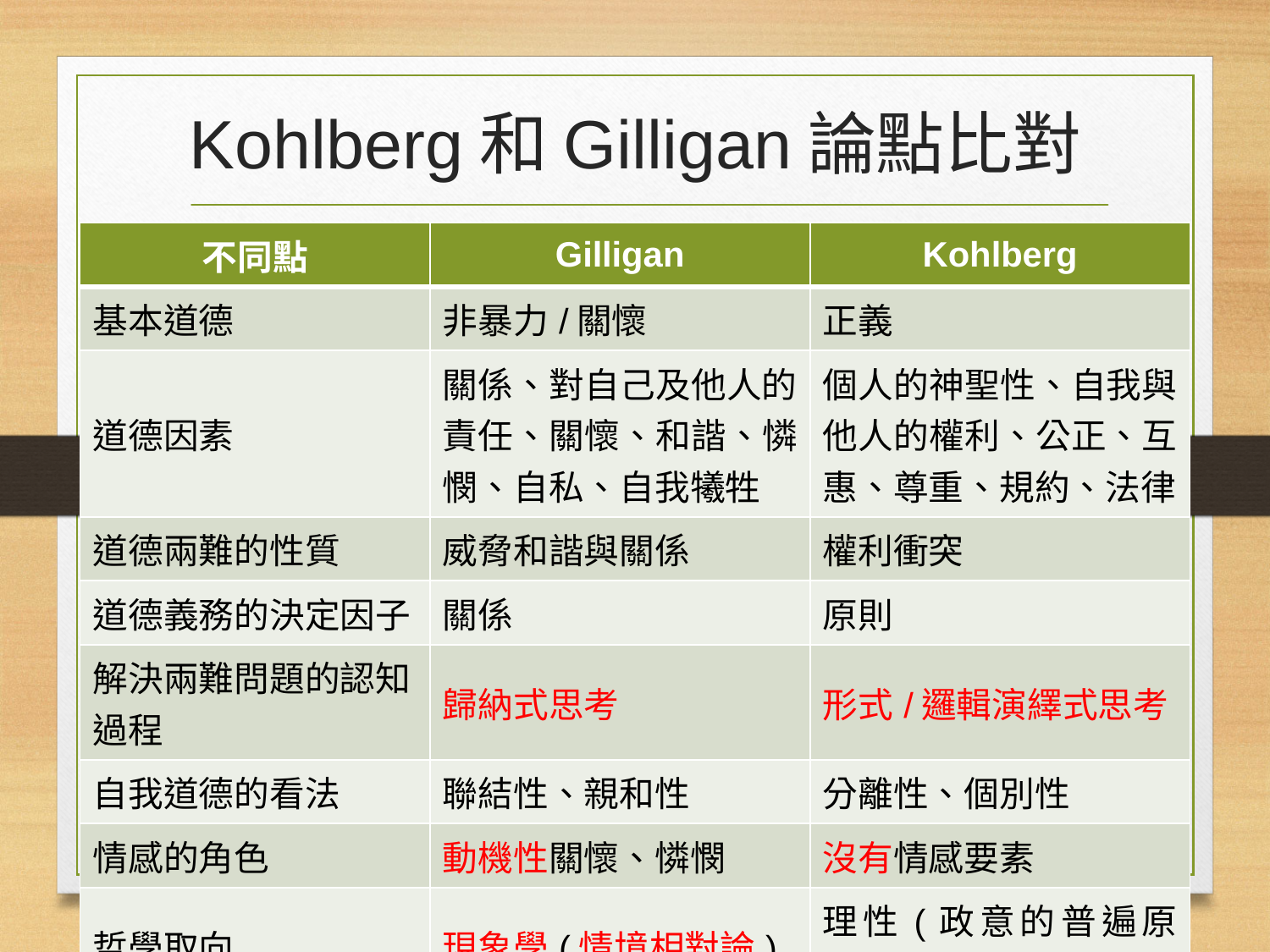

# Kohlberg和Gilligan論點比對
| 不同點 | Gilligan | Kohlberg |
| --- | --- | --- |
| 基本道德 | 非暴力/關懷 | 正義 |
| 道德因素 | 關係、對自己及他人的責任、關懷、和諧、憐憫、自私、自我犧牲 | 個人的神聖性、自我與他人的權利、公正、互惠、尊重、規約、法律 |
| 道德兩難的性質 | 威脅和諧與關係 | 權利衝突 |
| 道德義務的決定因子 | 關係 | 原則 |
| 解決兩難問題的認知過程 | 歸納式思考 | 形式/邏輯演繹式思考 |
| 自我道德的看法 | 聯結性、親和性 | 分離性、個別性 |
| 情感的角色 | 動機性關懷、憐憫 | 沒有情感要素 |
| 哲學取向 | 現象學(情境相對論) | 理性(政意的普遍原則) |